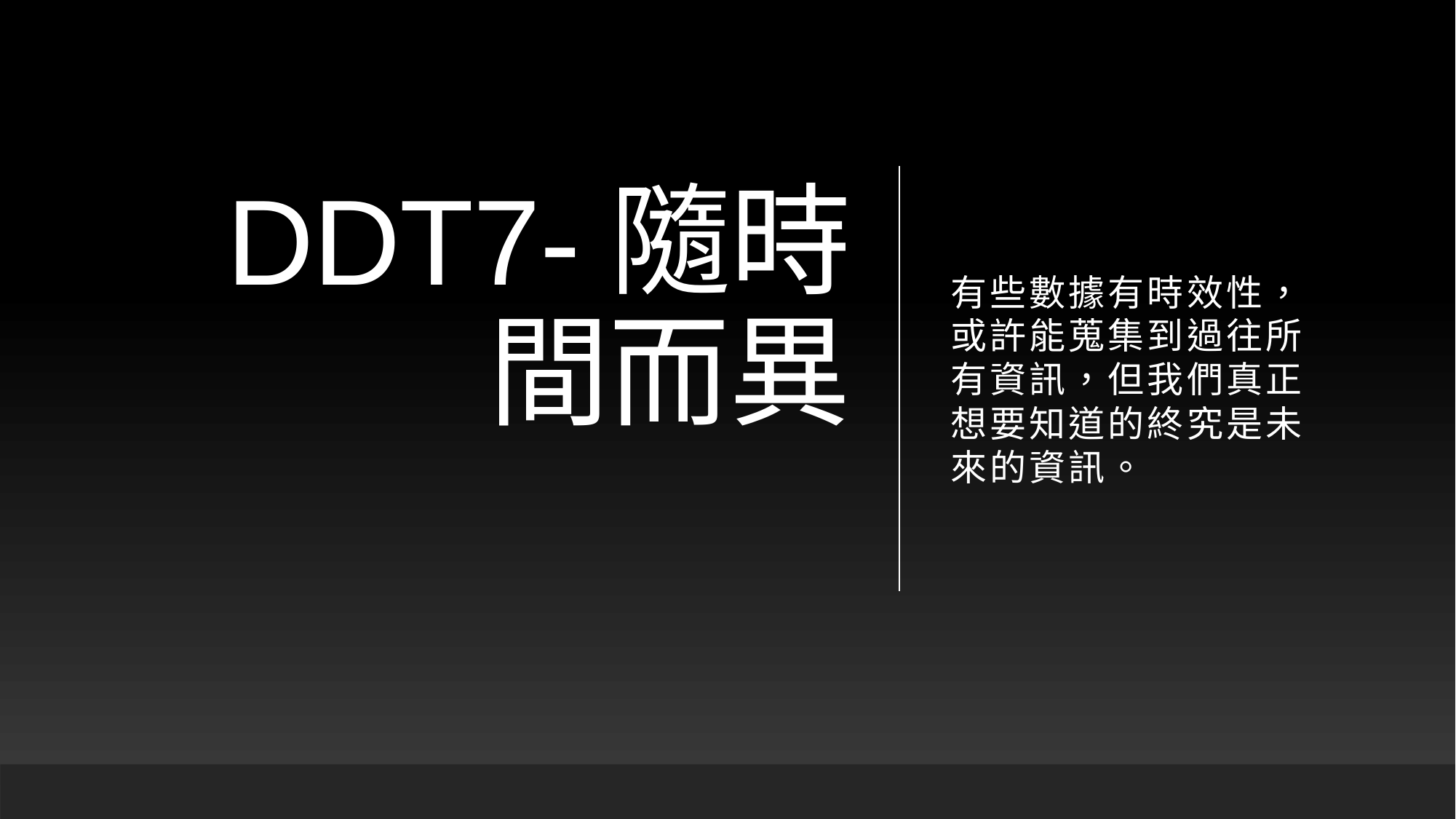

# DDT7-隨時間而異

有些數據有時效性，或許能蒐集到過往所有資訊，但我們真正想要知道的終究是未來的資訊。